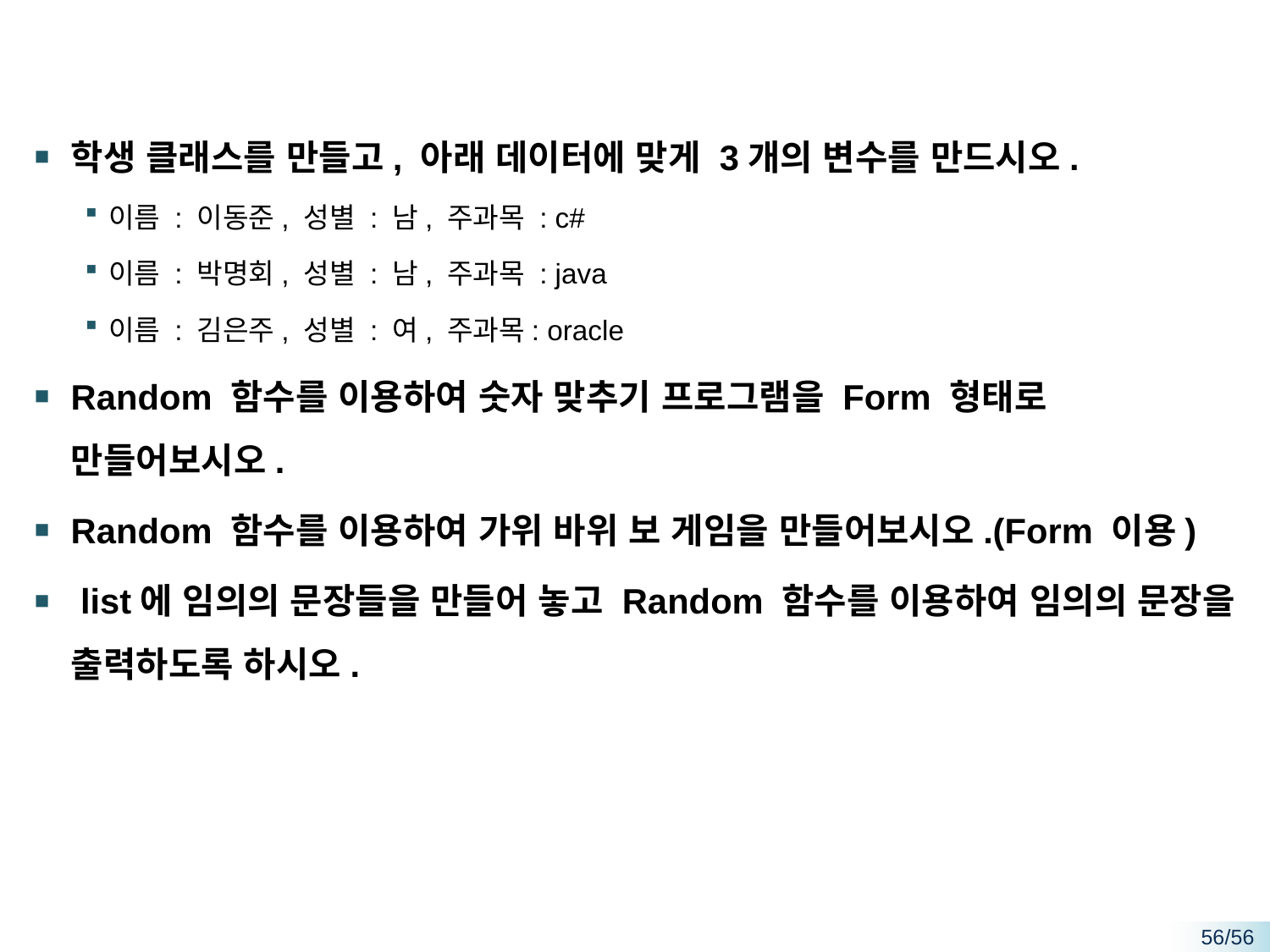

#
학생 클래스를 만들고, 아래 데이터에 맞게 3개의 변수를 만드시오.
이름 : 이동준, 성별 : 남, 주과목 : c#
이름 : 박명회, 성별 : 남, 주과목 : java
이름 : 김은주, 성별 : 여, 주과목: oracle
Random 함수를 이용하여 숫자 맞추기 프로그램을 Form 형태로 만들어보시오.
Random 함수를 이용하여 가위 바위 보 게임을 만들어보시오.(Form 이용)
 list에 임의의 문장들을 만들어 놓고 Random 함수를 이용하여 임의의 문장을 출력하도록 하시오.